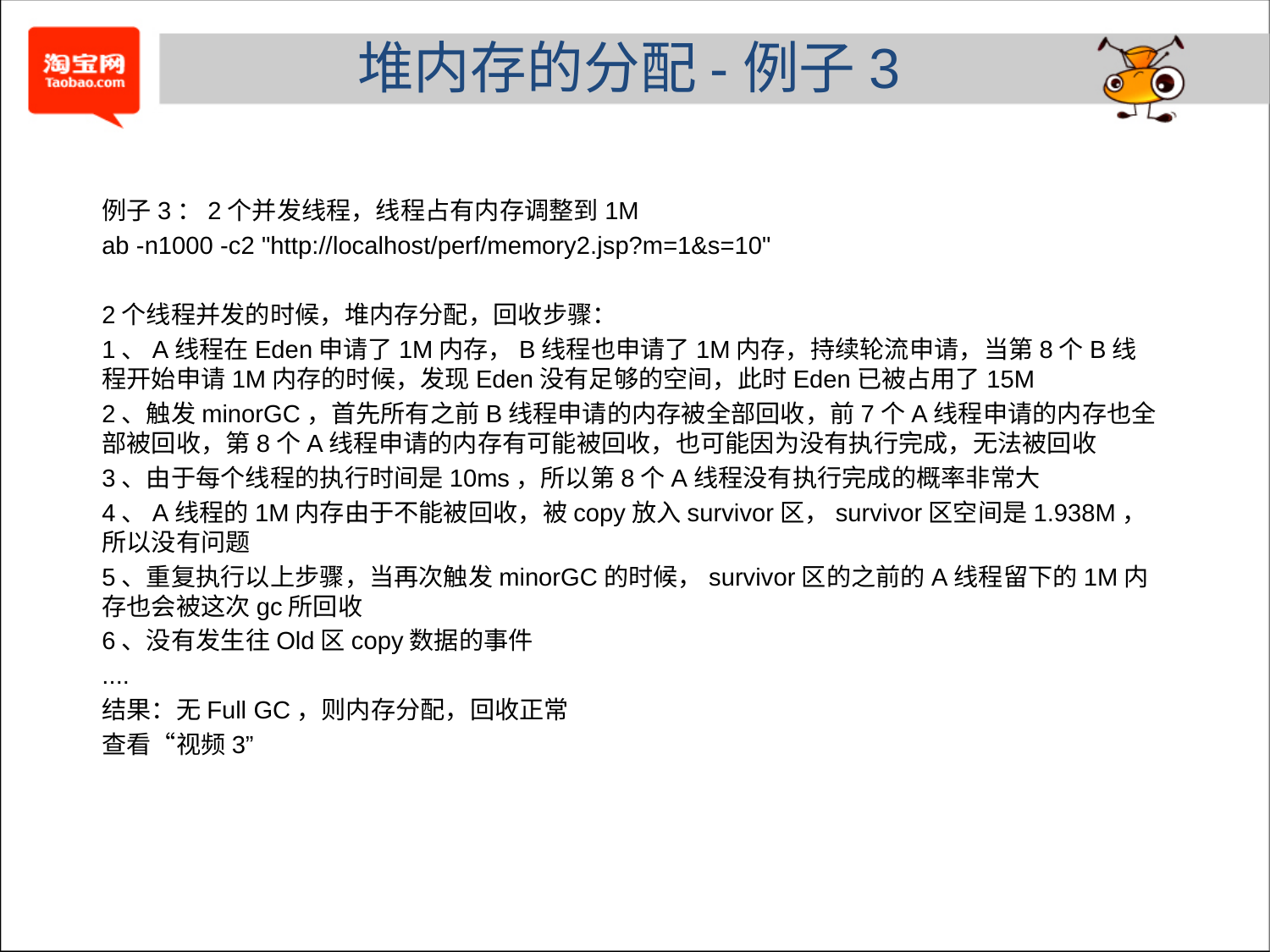

# 堆内存的分配-例子3
例子3：2个并发线程，线程占有内存调整到1M
ab -n1000 -c2 "http://localhost/perf/memory2.jsp?m=1&s=10"

2个线程并发的时候，堆内存分配，回收步骤：
1、A线程在Eden申请了1M内存，B线程也申请了1M内存，持续轮流申请，当第8个B线程开始申请1M内存的时候，发现Eden没有足够的空间，此时Eden已被占用了15M
2、触发minorGC，首先所有之前B线程申请的内存被全部回收，前7个A线程申请的内存也全部被回收，第8个A线程申请的内存有可能被回收，也可能因为没有执行完成，无法被回收
3、由于每个线程的执行时间是10ms，所以第8个A线程没有执行完成的概率非常大
4、A线程的1M内存由于不能被回收，被copy放入survivor区，survivor区空间是1.938M，所以没有问题
5、重复执行以上步骤，当再次触发minorGC的时候，survivor区的之前的A线程留下的1M内存也会被这次gc所回收
6、没有发生往Old区copy数据的事件
....
结果：无Full GC，则内存分配，回收正常
查看“视频3”